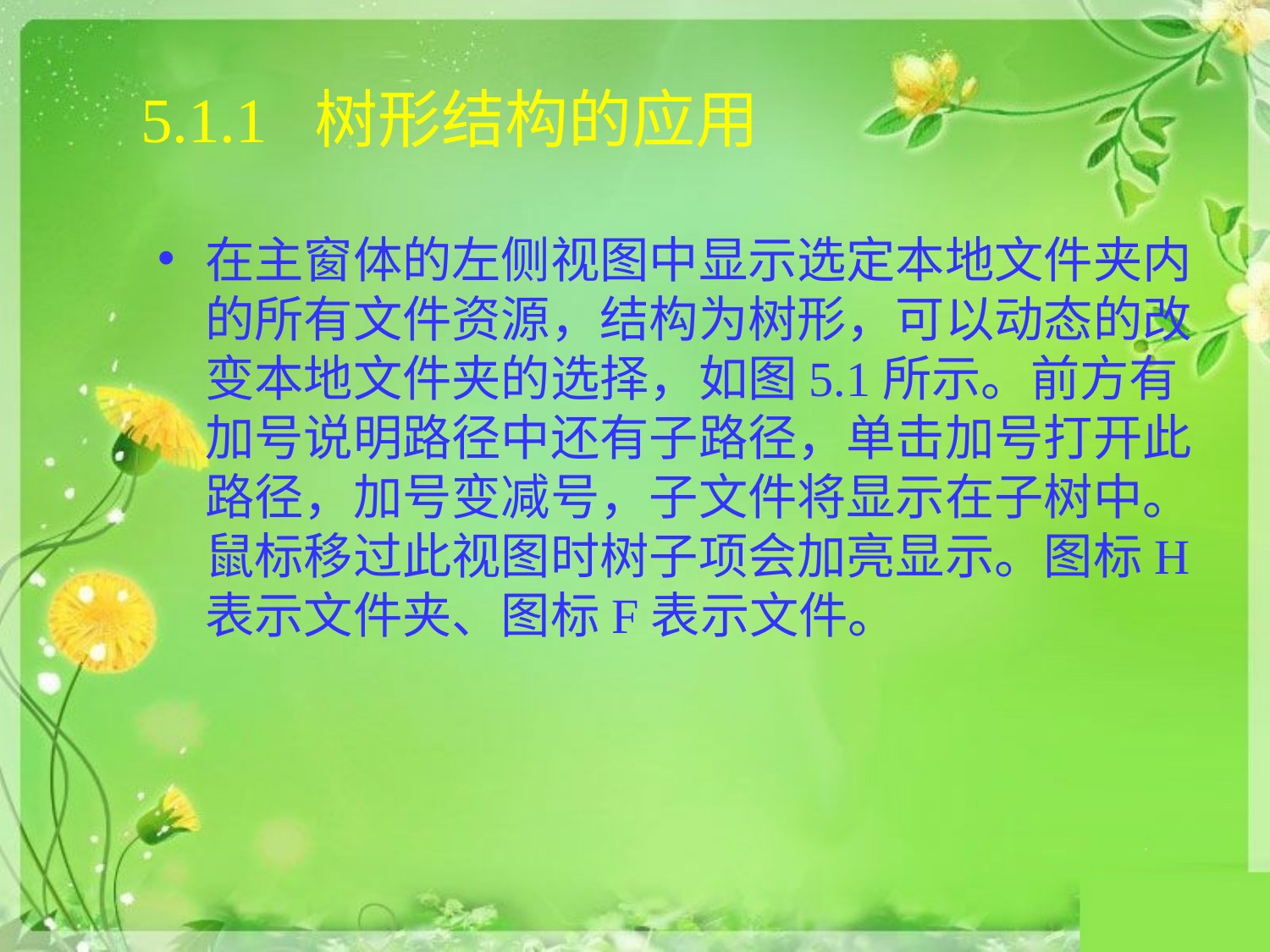

# 5.1.1  树形结构的应用
在主窗体的左侧视图中显示选定本地文件夹内的所有文件资源，结构为树形，可以动态的改变本地文件夹的选择，如图5.1所示。前方有加号说明路径中还有子路径，单击加号打开此路径，加号变减号，子文件将显示在子树中。鼠标移过此视图时树子项会加亮显示。图标H表示文件夹、图标F表示文件。